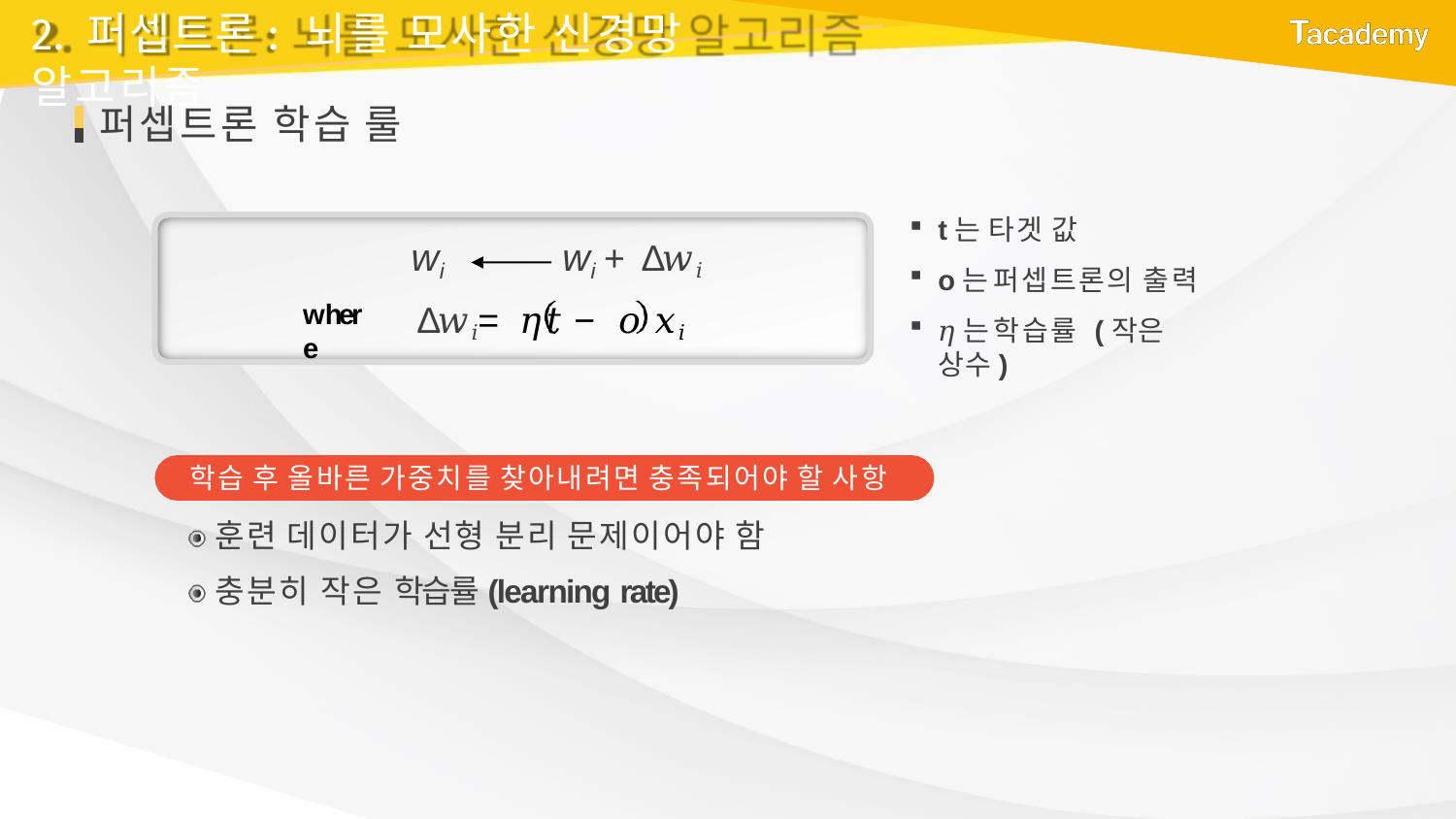

# 2. 퍼셉트론: 뇌를 모사한 신경망 알고리즘
퍼셉트론 학습 룰

t는 타겟 값
o는 퍼셉트론의 출력
𝜂는 학습률 (작은 상수)

wi	wi + Δ𝑤𝑖  Δ𝑤𝑖 = 𝜂 𝑡 − 𝑜 𝑥𝑖

where

학습 후 올바른 가중치를 찾아내려면 충족되어야 할 사항
훈련 데이터가 선형 분리 문제이어야 함
충분히 작은 학습률(learning rate)